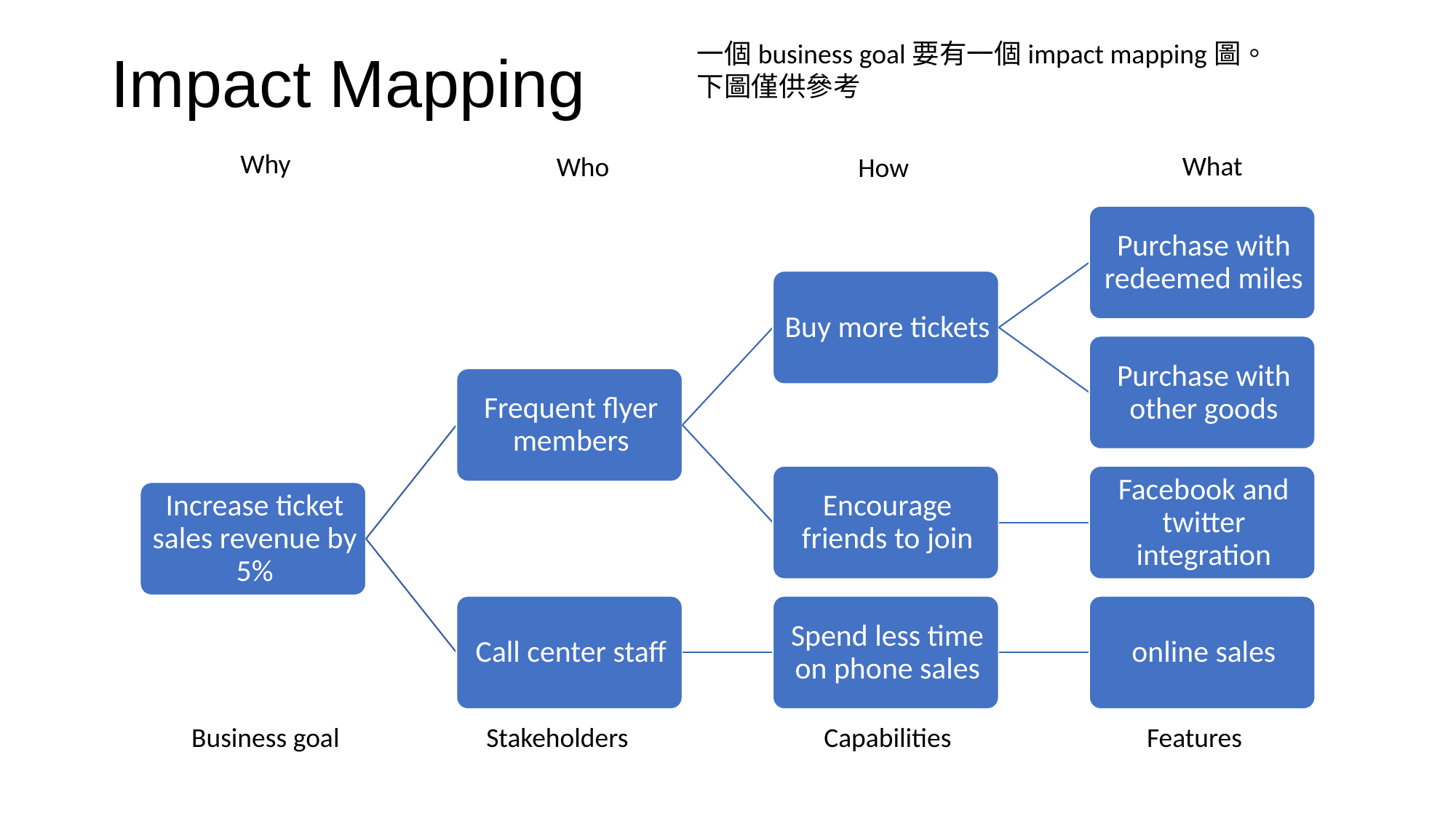

一個business goal要有一個impact mapping圖。
下圖僅供參考
# Impact Mapping
Increase ticket sales revenue by 5%

Frequent flyer members

Buy more tickets

Purchase with redeemed miles

Purchase with other goods

Encourage friends to join

Facebook and twitter integration

Call center staff

Spend less time on phone sales

online sales
Why
What
Who
How
Business goal
Stakeholders
Capabilities
Features